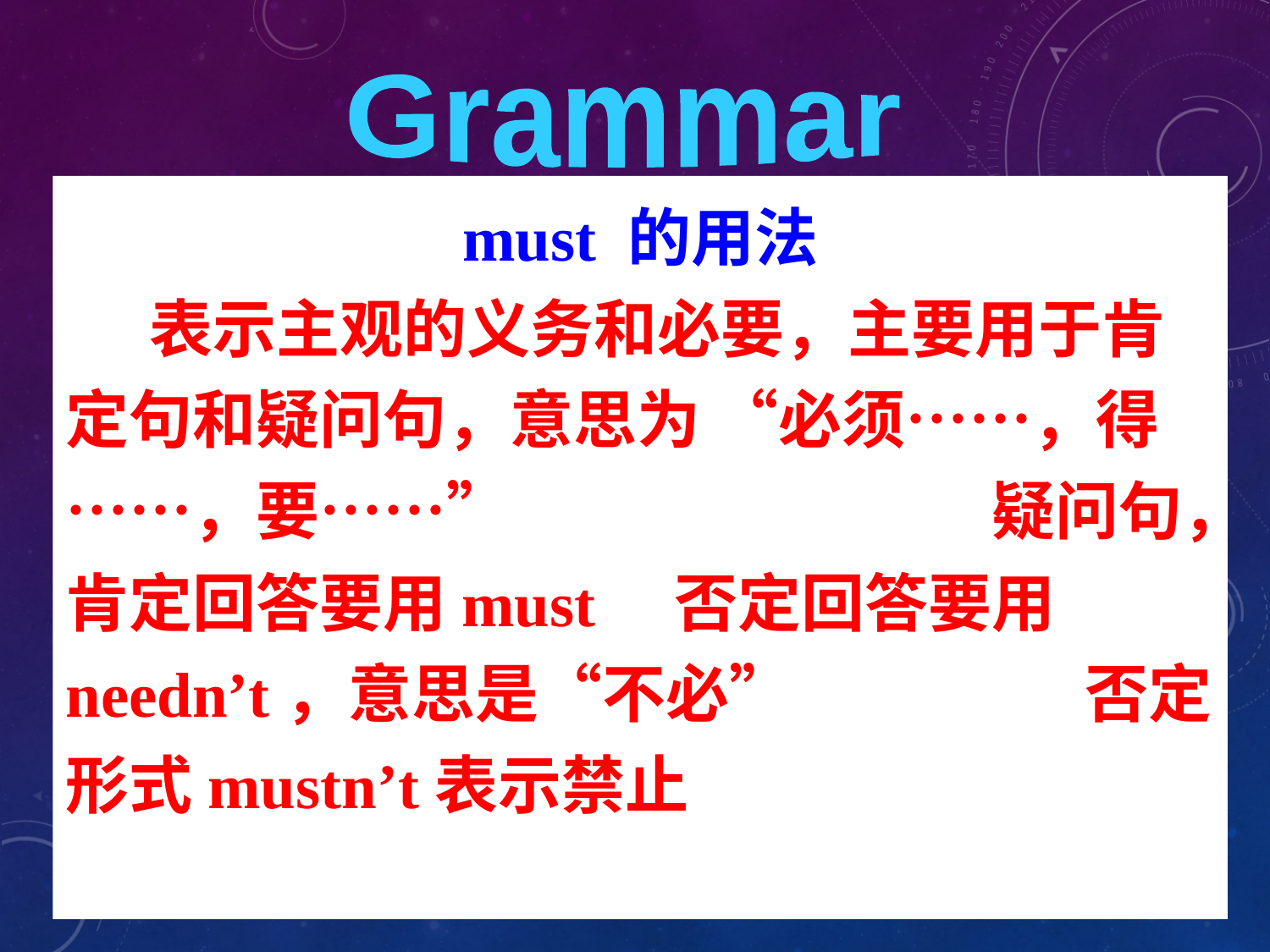

Grammar
must 的用法
1) 表示主观的义务和必要，主要用于肯定句和疑问句，意思为 “必须……，得……，要……”；由must引起的疑问句，肯定回答要用must，否定回答要用needn’t，意思是“不必”；must的否定形式mustn’t表示禁止，意思是“不能，不许”。